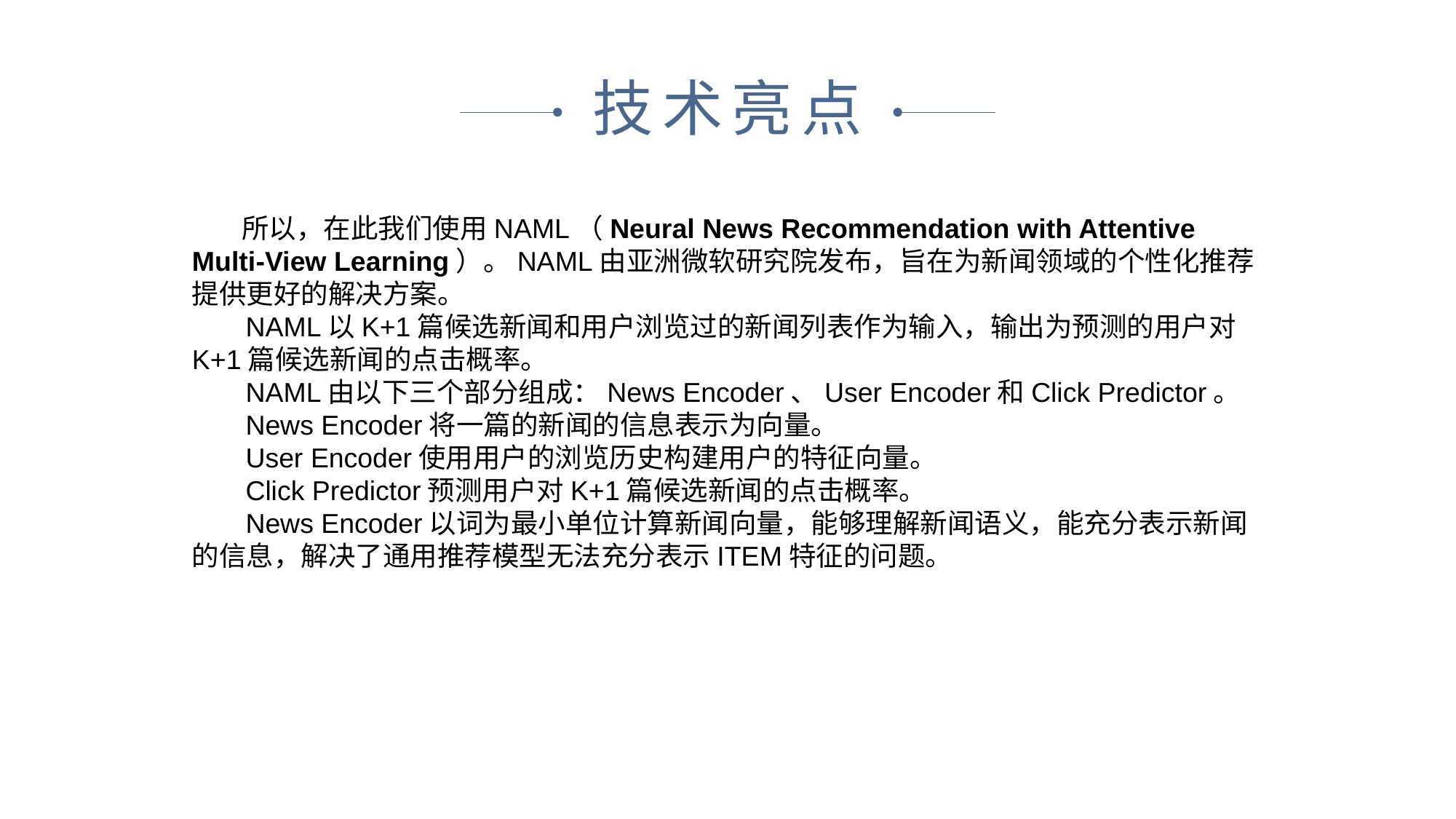

技术亮点
       所以，在此我们使用NAML（Neural News Recommendation with Attentive Multi-View Learning）。NAML由亚洲微软研究院发布，旨在为新闻领域的个性化推荐提供更好的解决方案。
       NAML以K+1篇候选新闻和用户浏览过的新闻列表作为输入，输出为预测的用户对K+1篇候选新闻的点击概率。
       NAML由以下三个部分组成：News Encoder、User Encoder和Click Predictor。
       News Encoder将一篇的新闻的信息表示为向量。
       User Encoder使用用户的浏览历史构建用户的特征向量。
       Click Predictor预测用户对K+1篇候选新闻的点击概率。
       News Encoder以词为最小单位计算新闻向量，能够理解新闻语义，能充分表示新闻的信息，解决了通用推荐模型无法充分表示ITEM特征的问题。